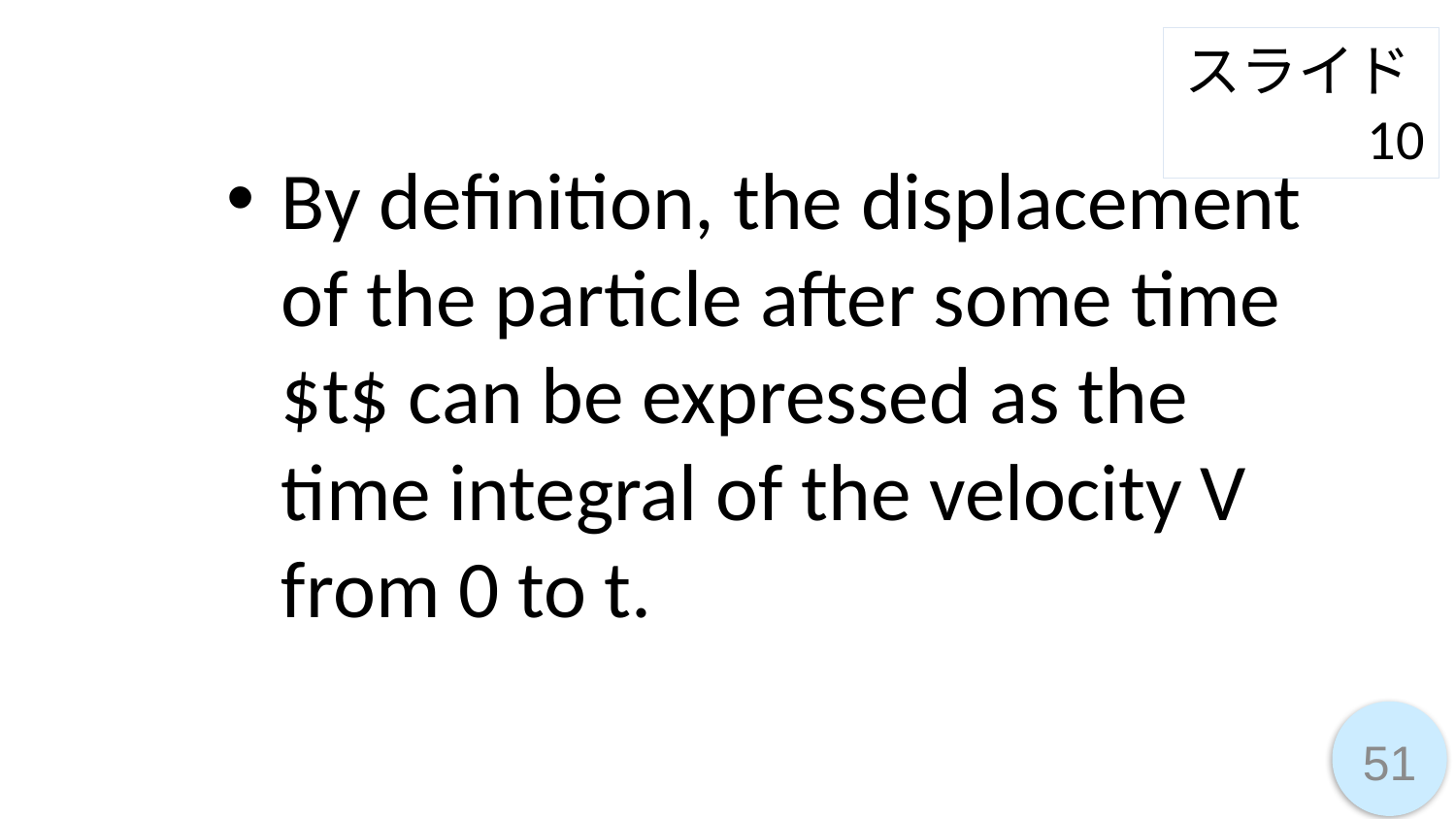

スライド10
By definition, the displacement of the particle after some time $t$ can be expressed as the time integral of the velocity V from 0 to t.
51